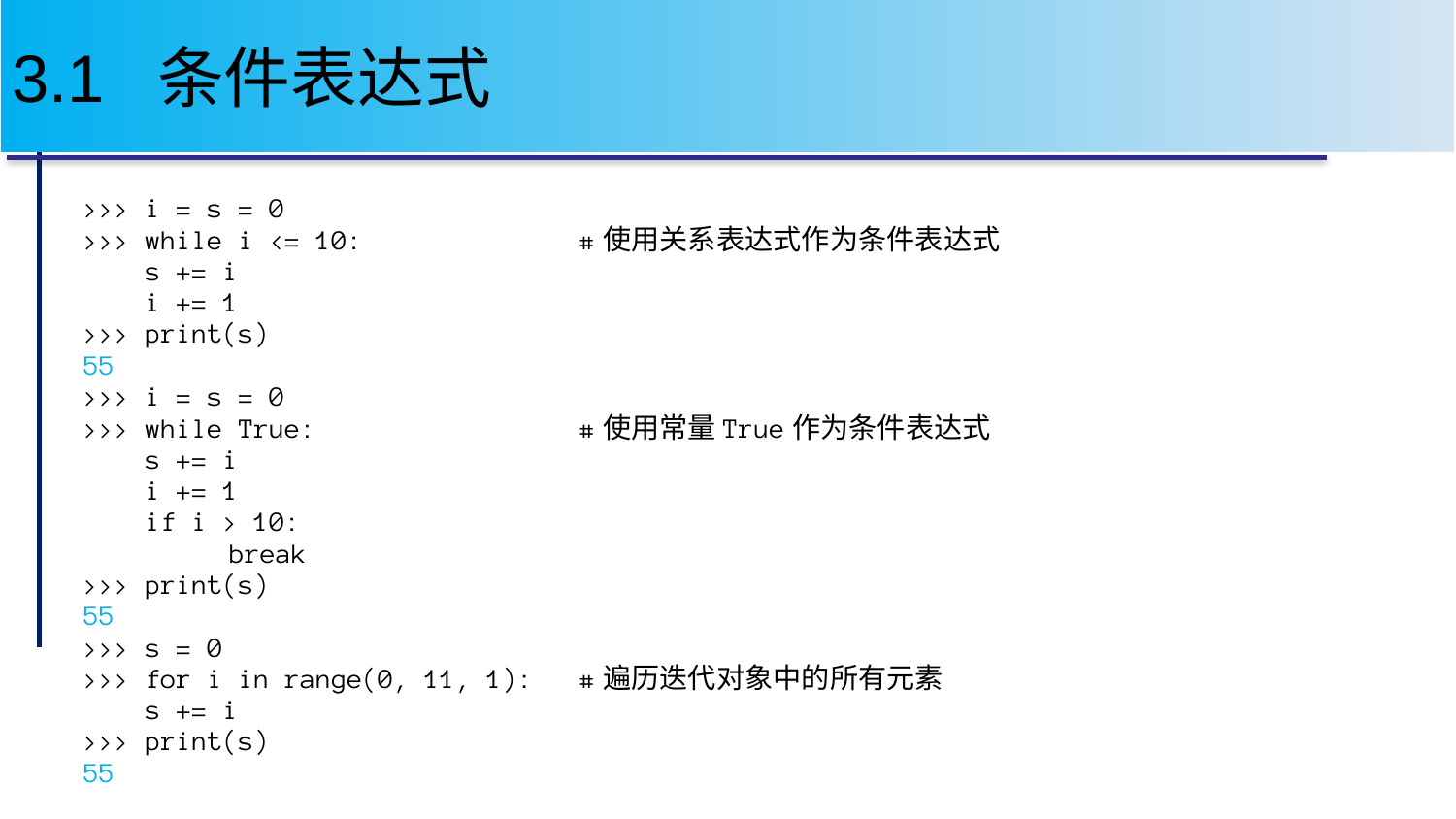

# 3.1  条件表达式
>>> i = s = 0
>>> while i <= 10:              #使用关系表达式作为条件表达式
    s += i
    i += 1
>>> print(s)
55
>>> i = s = 0
>>> while True:                 #使用常量True作为条件表达式
    s += i
    i += 1
    if i > 10:
		break
>>> print(s)
55
>>> s = 0
>>> for i in range(0, 11, 1):   #遍历迭代对象中的所有元素
    s += i
>>> print(s)
55